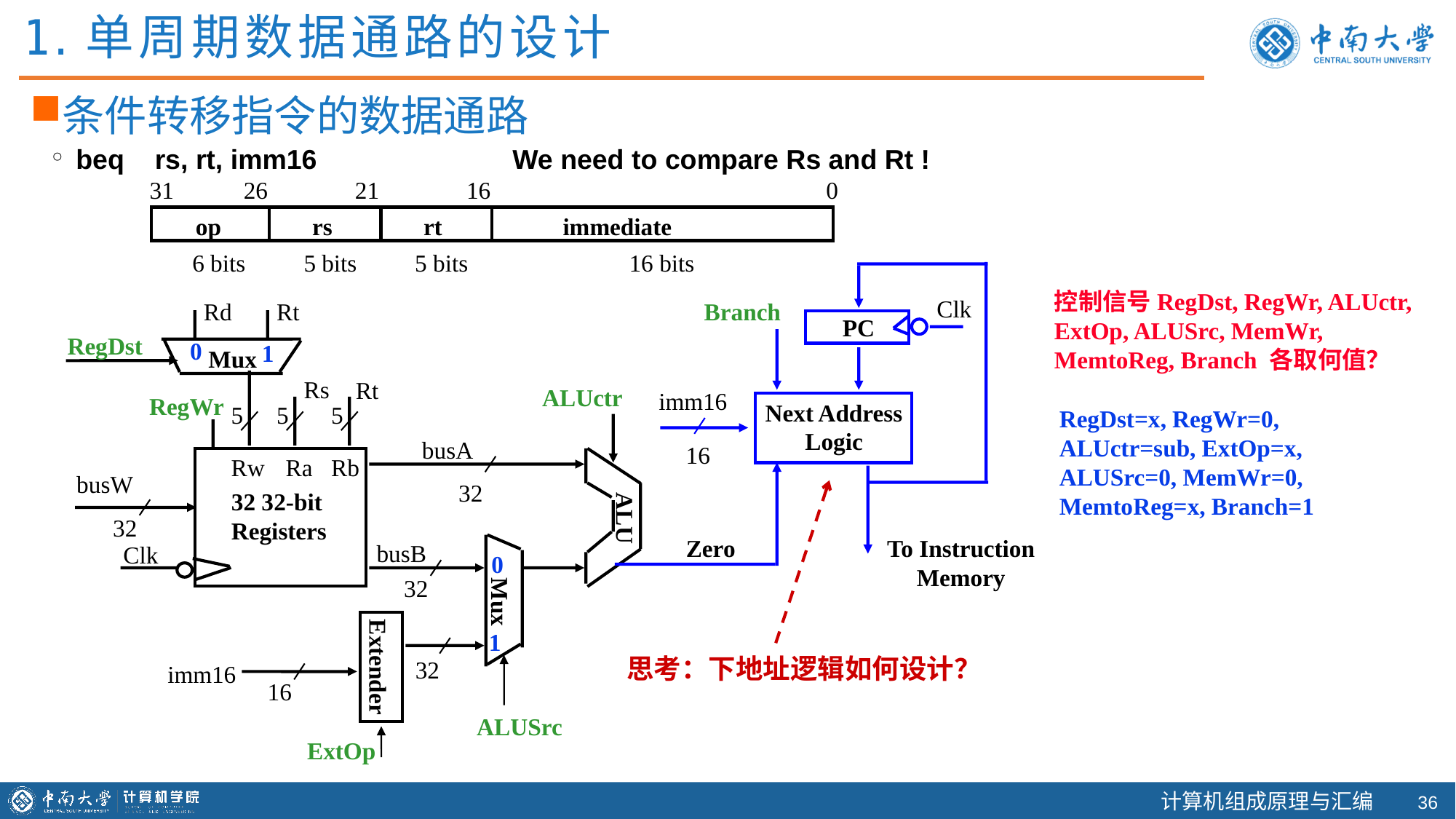

1.单周期数据通路的设计

条件转移指令的数据通路
beq    rs, rt, imm16		We need to compare Rs and Rt !
31
26
21
16
0
op

rs

rt

immediate

6 bits
5 bits
5 bits
16 bits

Clk
Branch
PC

imm16
Next Address
Logic

16

Zero
To Instruction
Memory

控制信号RegDst, RegWr, ALUctr, ExtOp, ALUSrc, MemWr, MemtoReg, Branch 各取何值？
Rd
Rt

RegDst
0
1
Mux

Rs
Rt

ALUctr
RegWr
5
5
5

RegDst=x, RegWr=0, ALUctr=sub, ExtOp=x, ALUSrc=0, MemWr=0, MemtoReg=x, Branch=1

busA
Rw
Ra
Rb

busW

32

思考：下地址逻辑如何设计？
32 32-bit
Registers

ALU

32

busB
Clk

0
1

32

Mux

Extender
32
imm16

16

ALUSrc

ExtOp
36